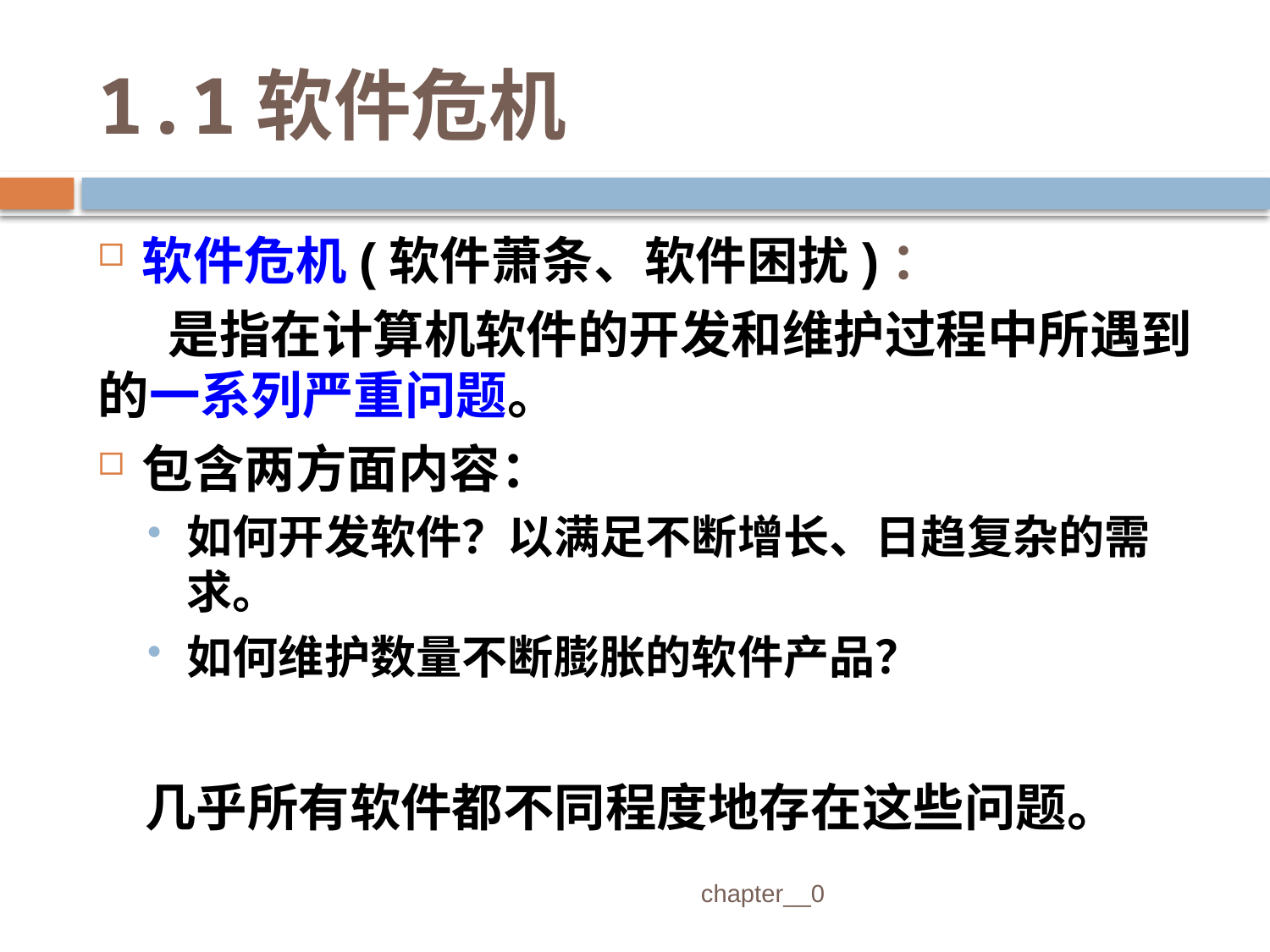

# 1.1软件危机
9
软件危机(软件萧条、软件困扰)：
     是指在计算机软件的开发和维护过程中所遇到的一系列严重问题。
包含两方面内容：
如何开发软件？以满足不断增长、日趋复杂的需求。
如何维护数量不断膨胀的软件产品？

   几乎所有软件都不同程度地存在这些问题。

 chapter__0